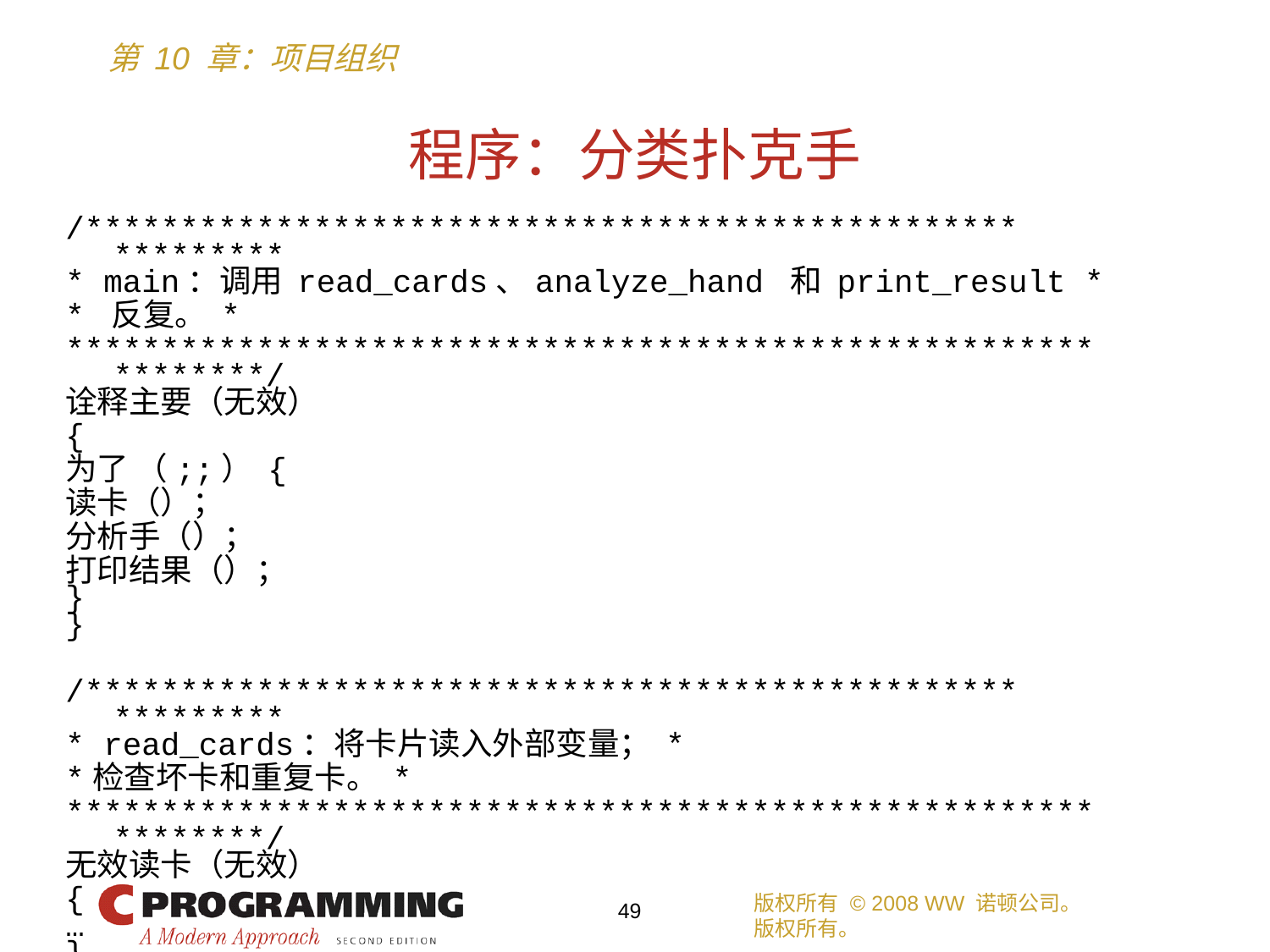

# 程序：分类扑克手
/************************************************* *********
* main：调用 read_cards、analyze_hand 和 print_result *
* 反复。 *
****************************************************** ********/
诠释主要（无效）
{
为了 （;;） {
读卡（）；
分析手（）；
打印结果（）；
}
}

/************************************************* *********
* read_cards：将卡片读入外部变量； *
*检查坏卡和重复卡。 *
****************************************************** ********/
无效读卡（无效）
{
…
}
版权所有 © 2008 WW 诺顿公司。
版权所有。
49